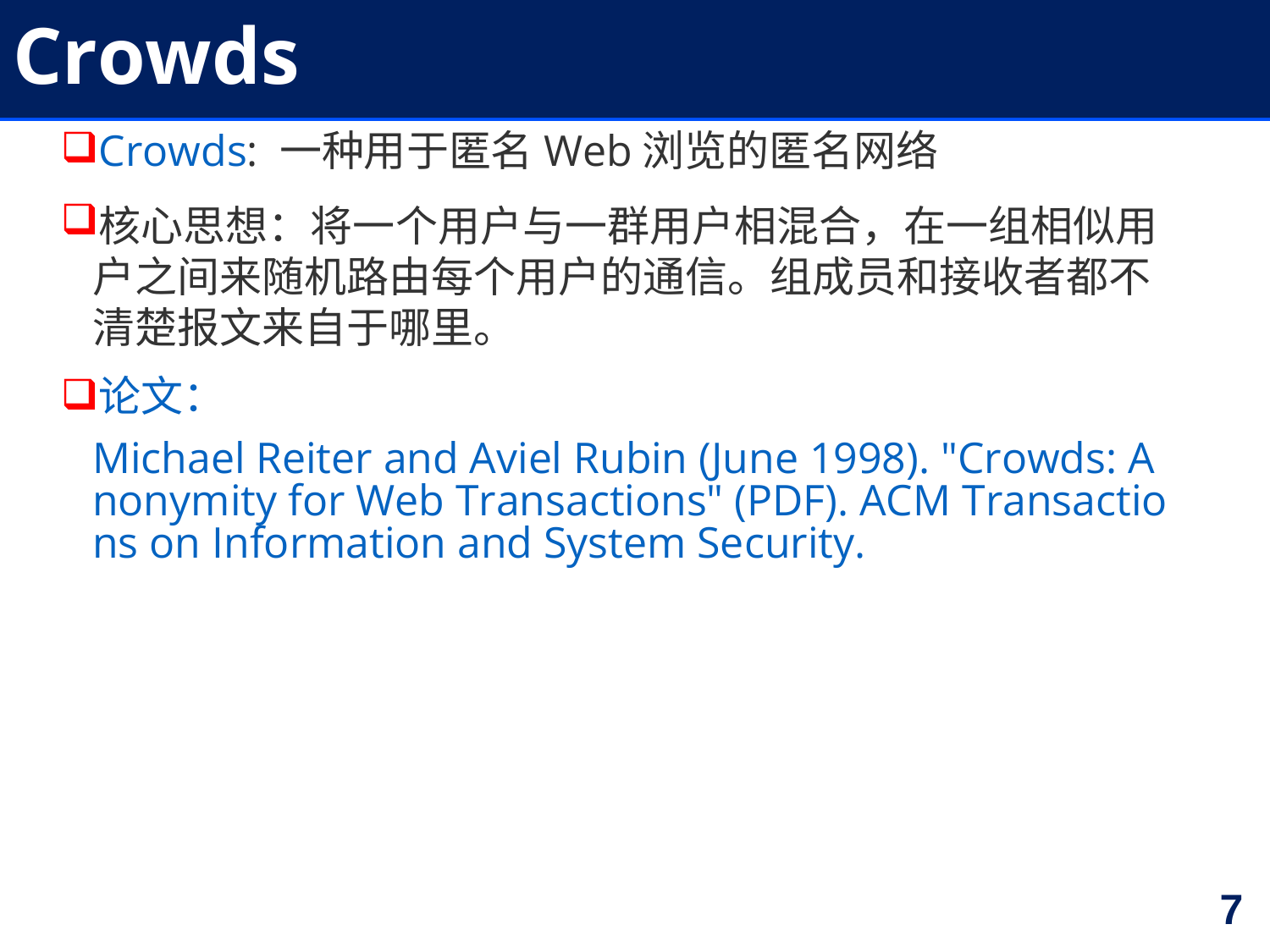

# Crowds
Crowds: 一种用于匿名Web浏览的匿名网络
核心思想：将一个用户与一群用户相混合，在一组相似用户之间来随机路由每个用户的通信。组成员和接收者都不清楚报文来自于哪里。
论文： Michael Reiter and Aviel Rubin (June 1998). "Crowds: Anonymity for Web Transactions" (PDF). ACM Transactions on Information and System Security.

7